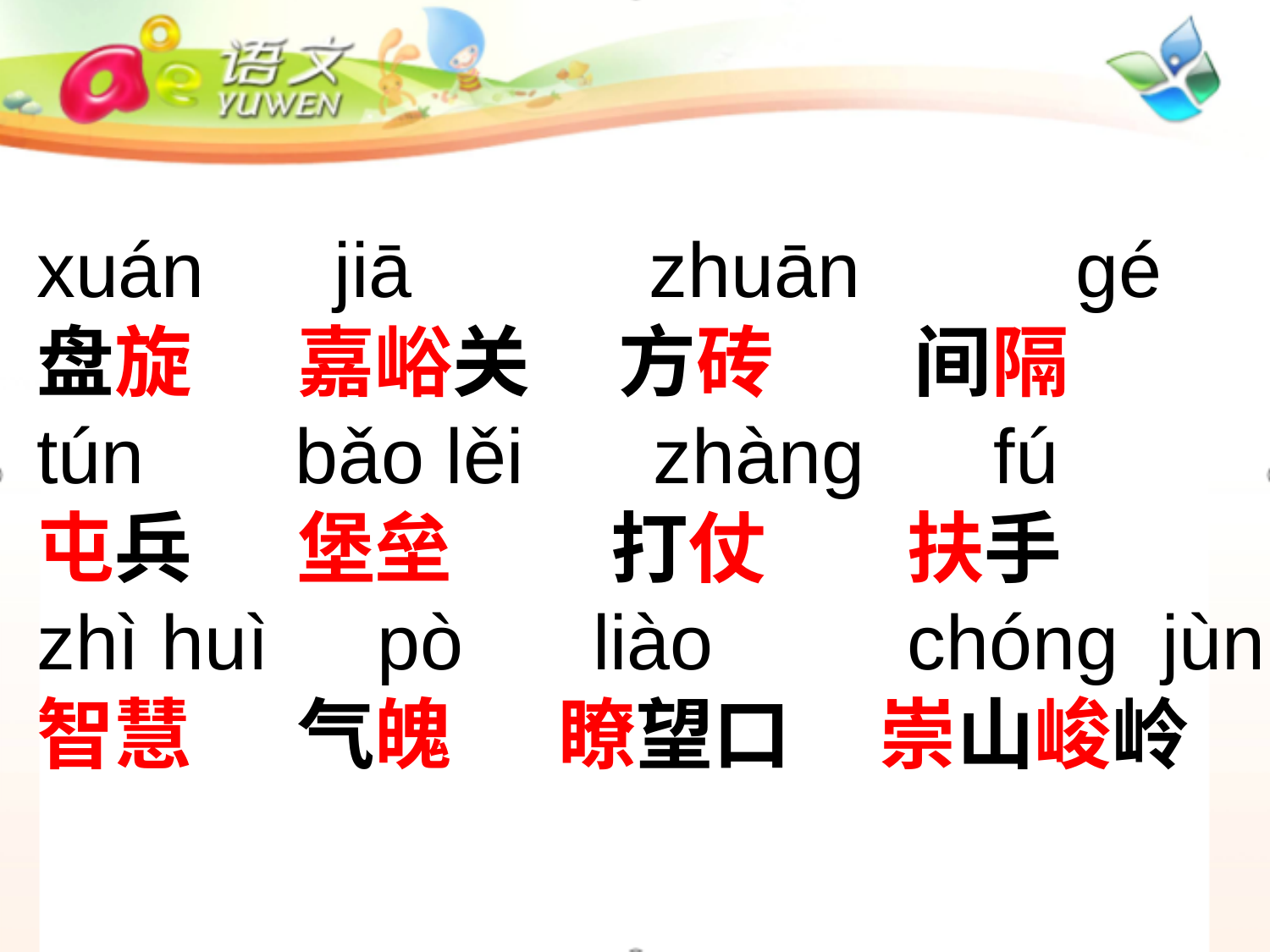

xuán      jiā           zhuān          gé
盘旋      嘉峪关     方砖        间隔
tún       bǎo lěi      zhàng      fú
屯兵      堡垒         打仗        扶手
zhì huì     pò      liào         chóng  jùn
智慧      气魄      瞭望口     崇山峻岭